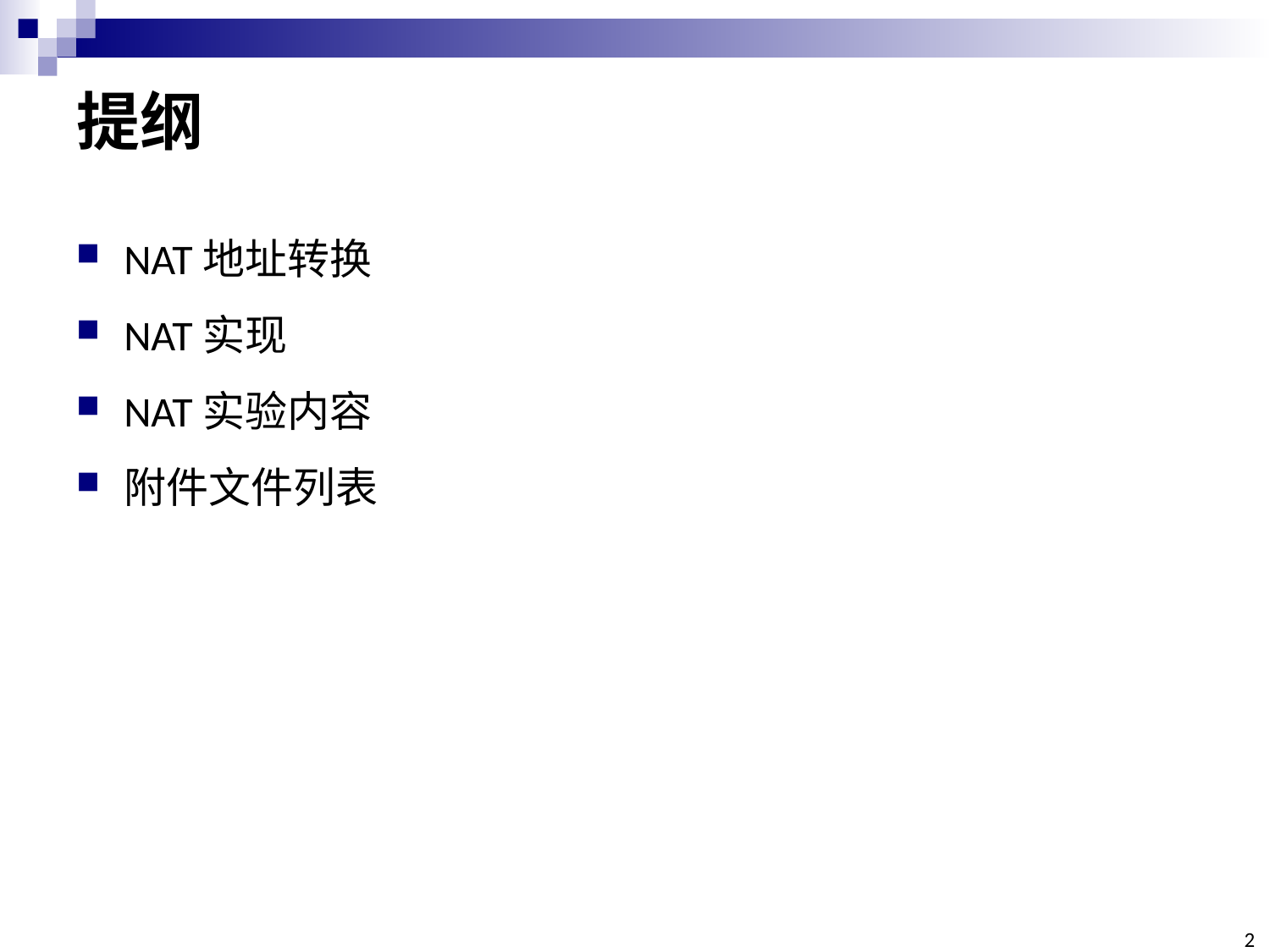

# 提纲
NAT地址转换
NAT实现
NAT实验内容
附件文件列表

2